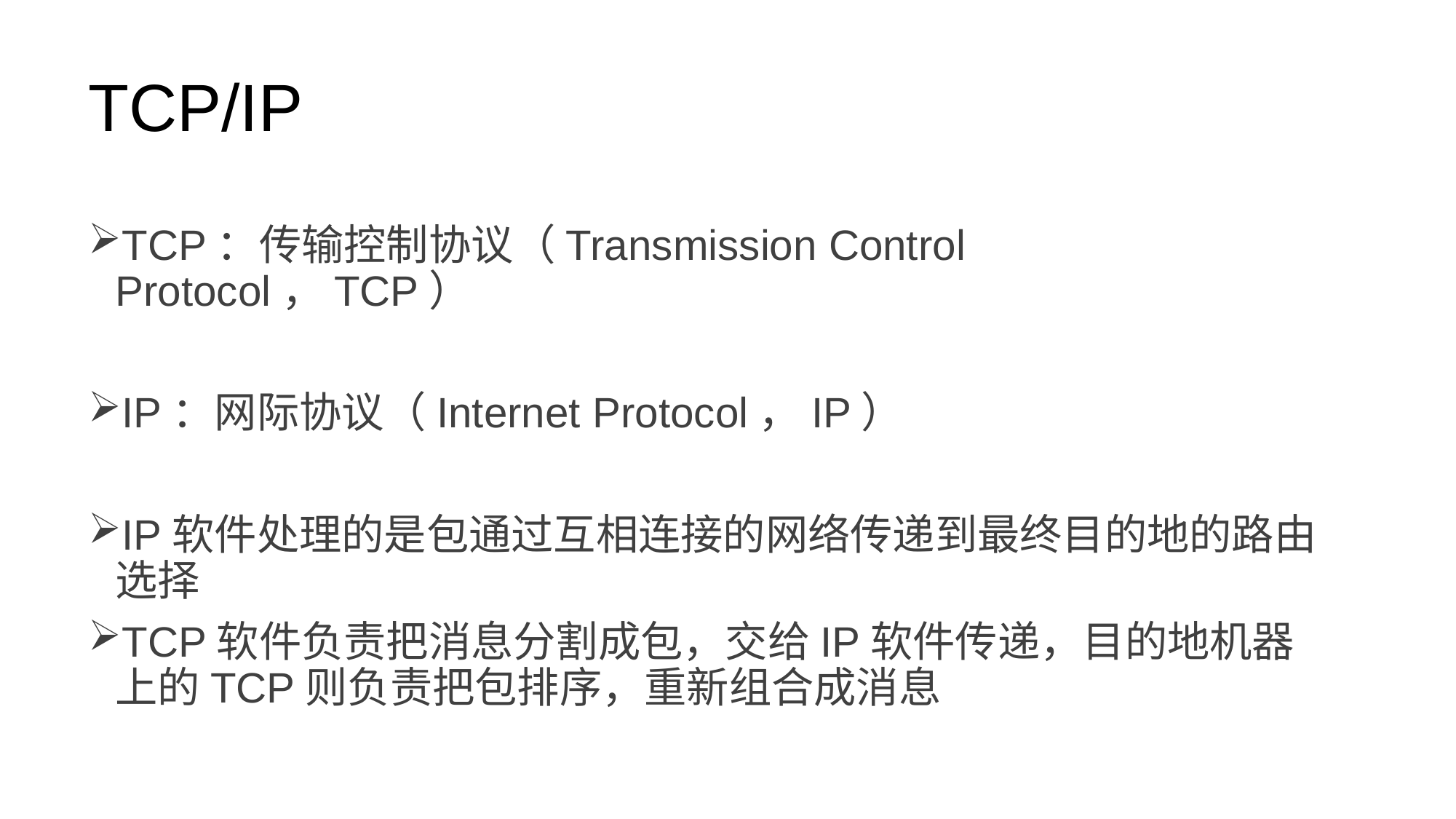

# TCP/IP
TCP：传输控制协议（Transmission Control Protocol，TCP）

IP：网际协议（Internet Protocol，IP）

IP软件处理的是包通过互相连接的网络传递到最终目的地的路由选择
TCP软件负责把消息分割成包，交给IP软件传递，目的地机器上的TCP则负责把包排序，重新组合成消息